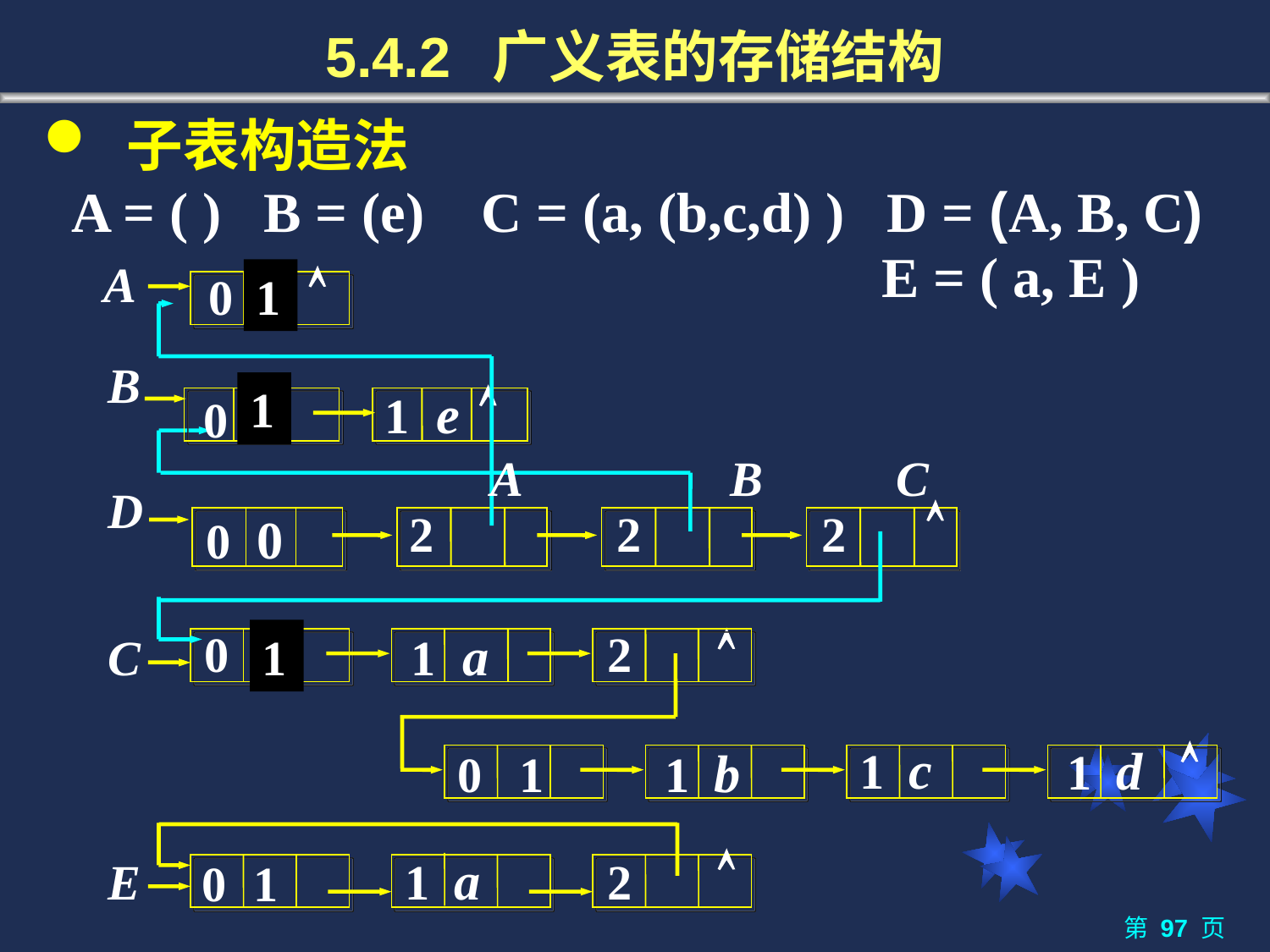

5.4.2  广义表的存储结构
 子表构造法
A = ( )   B = (e)    C = (a, (b,c,d) )   D = (A, B, C)
E = ( a, E )
A
∧
0  0

1

A
B
∧
1  e
0 0

1

B

C

D
∧
2
2
2
0  0

0  0
∧
2
1  a
C

∧
1  c
1  d
1  b
0   1

1

∧
1  a
0  1
E
2

第 97 页